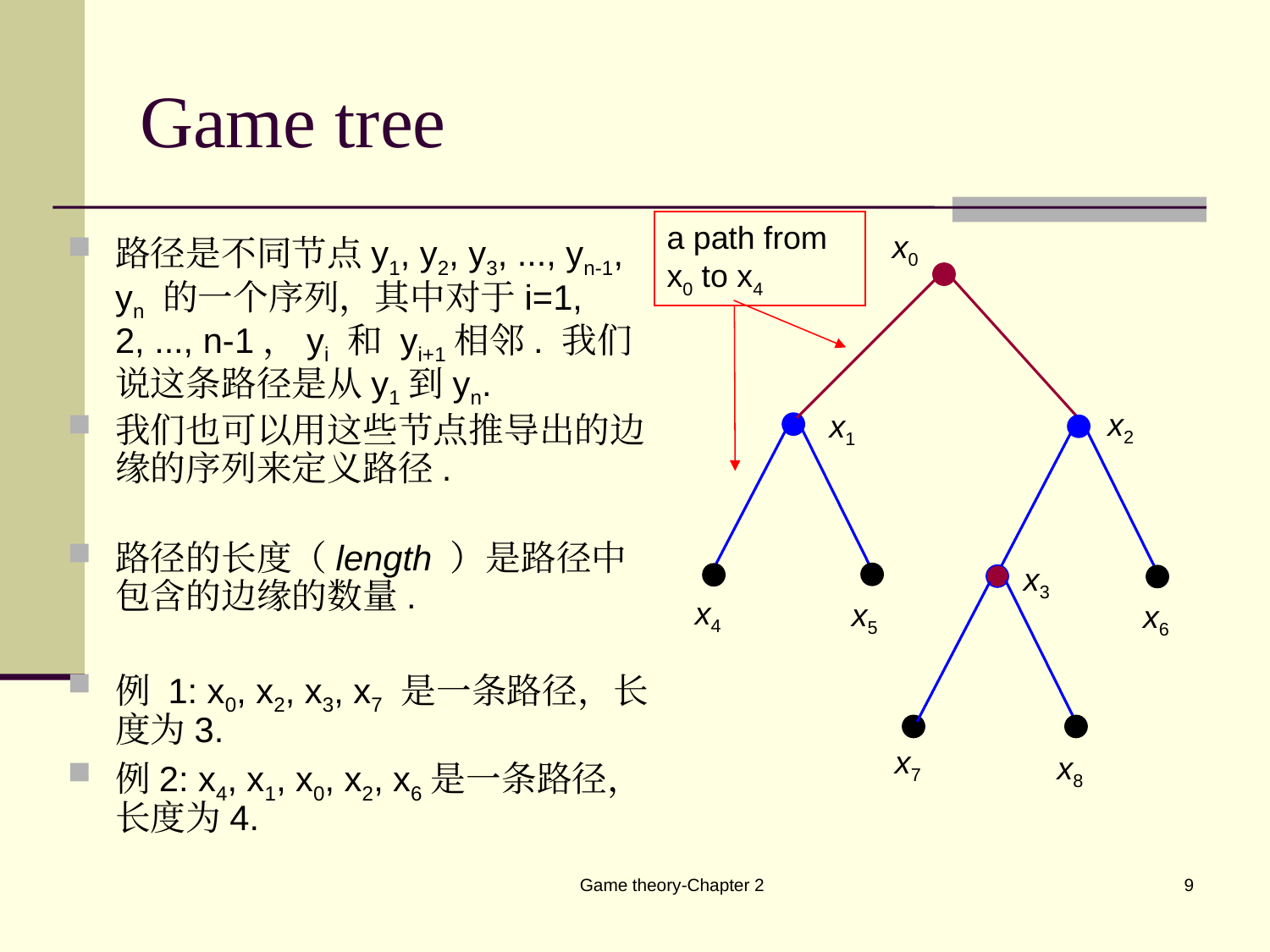

# Game tree
a path from x0 to x4
x0
路径是不同节点y1, y2, y3, ..., yn-1, yn 的一个序列，其中对于i=1, 2, ..., n-1，yi 和 yi+1相邻. 我们说这条路径是从y1到yn.
我们也可以用这些节点推导出的边缘的序列来定义路径.

路径的长度（length ）是路径中包含的边缘的数量.

例 1: x0, x2, x3, x7 是一条路径，长度为3.
例2: x4, x1, x0, x2, x6是一条路径，长度为4.

x2
x1

x3

x4
x5
x6

x7
x8
Game theory-Chapter 2
9